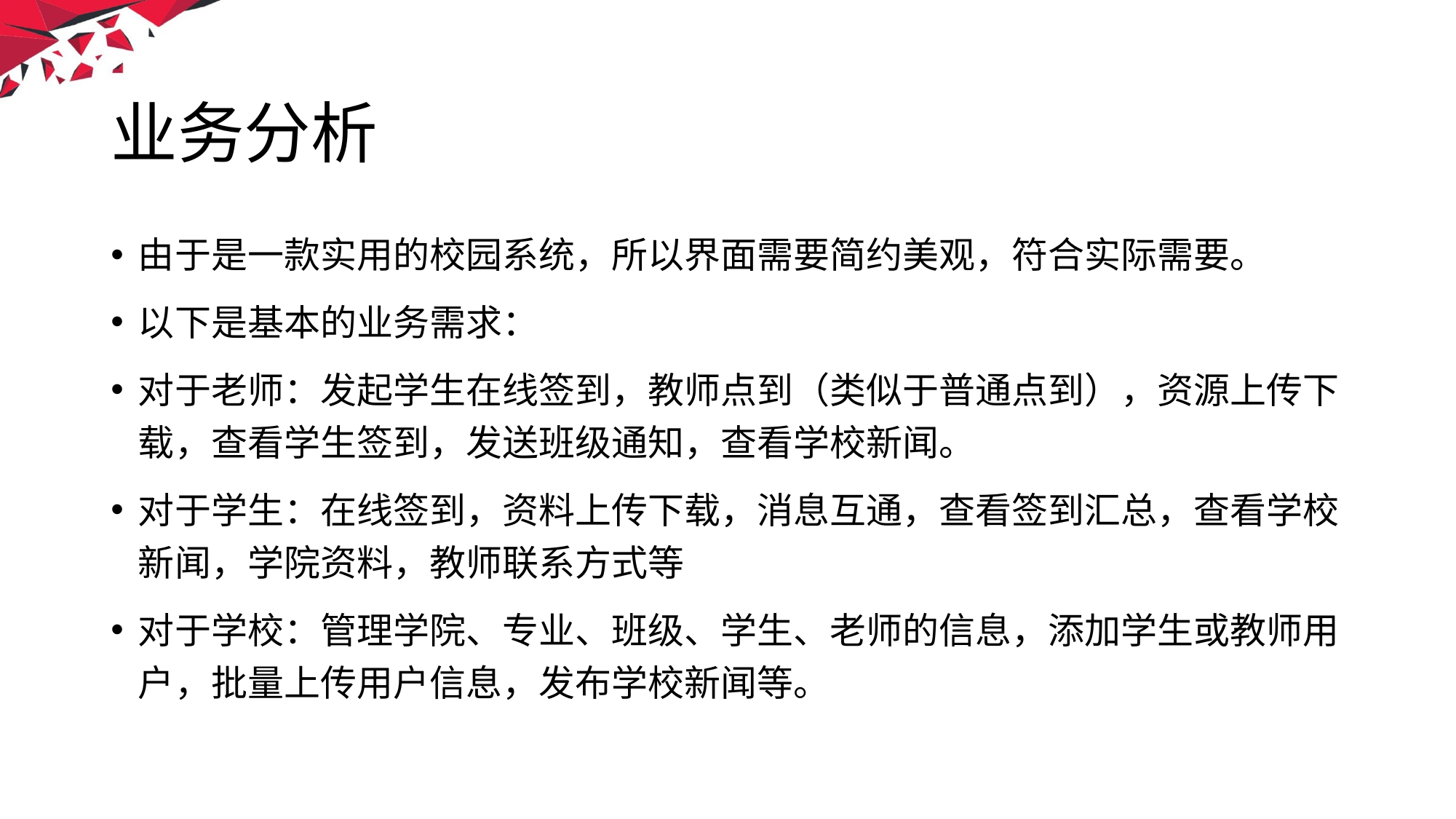

# 业务分析
由于是一款实用的校园系统，所以界面需要简约美观，符合实际需要。
以下是基本的业务需求：
对于老师：发起学生在线签到，教师点到（类似于普通点到），资源上传下载，查看学生签到，发送班级通知，查看学校新闻。
对于学生：在线签到，资料上传下载，消息互通，查看签到汇总，查看学校新闻，学院资料，教师联系方式等
对于学校：管理学院、专业、班级、学生、老师的信息，添加学生或教师用户，批量上传用户信息，发布学校新闻等。